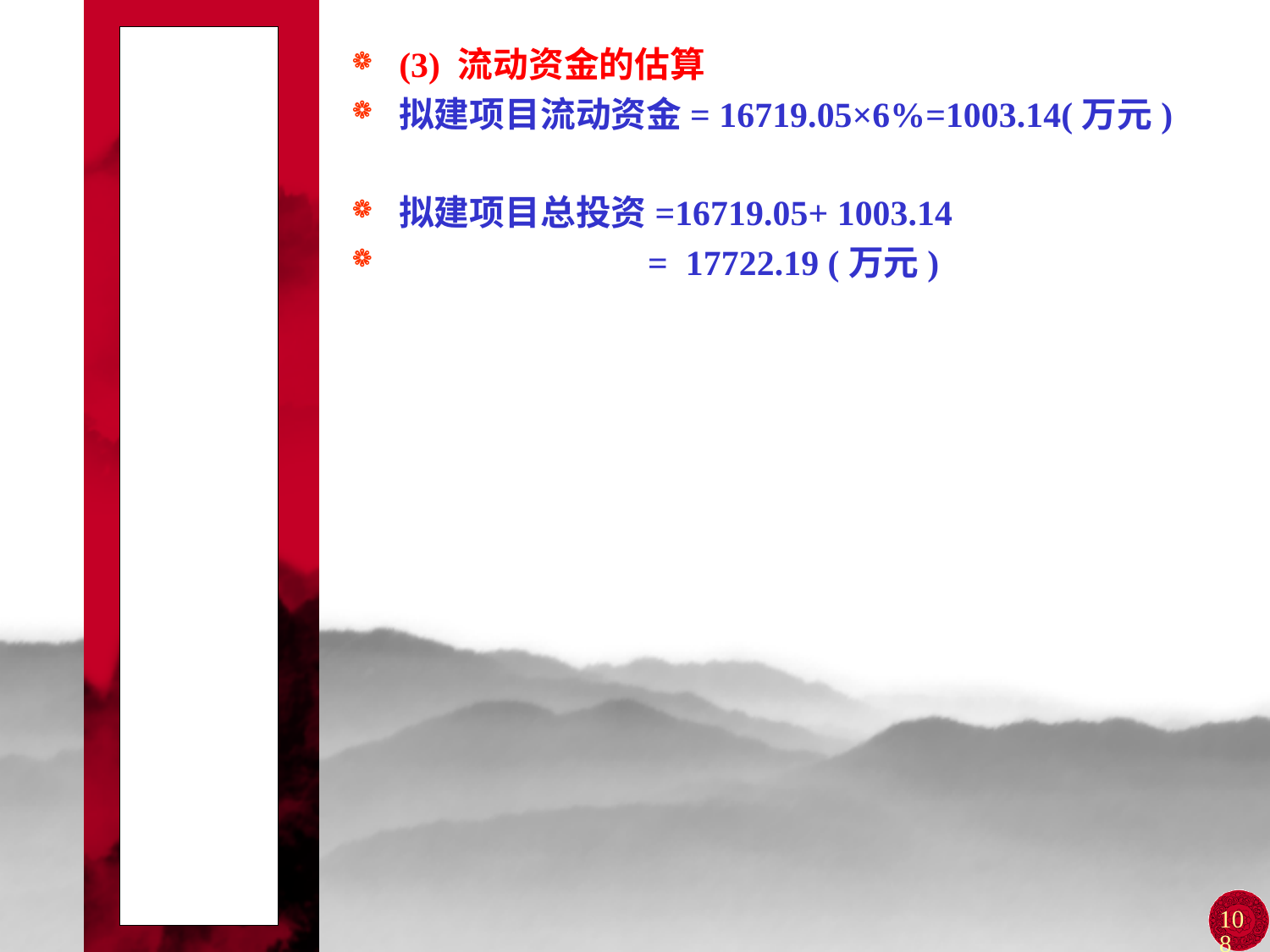

# 第一节    工程项目的投资估算
(3) 流动资金的估算
拟建项目流动资金= 16719.05×6%=1003.14(万元)

拟建项目总投资=16719.05+ 1003.14
                            =  17722.19 (万元)
108